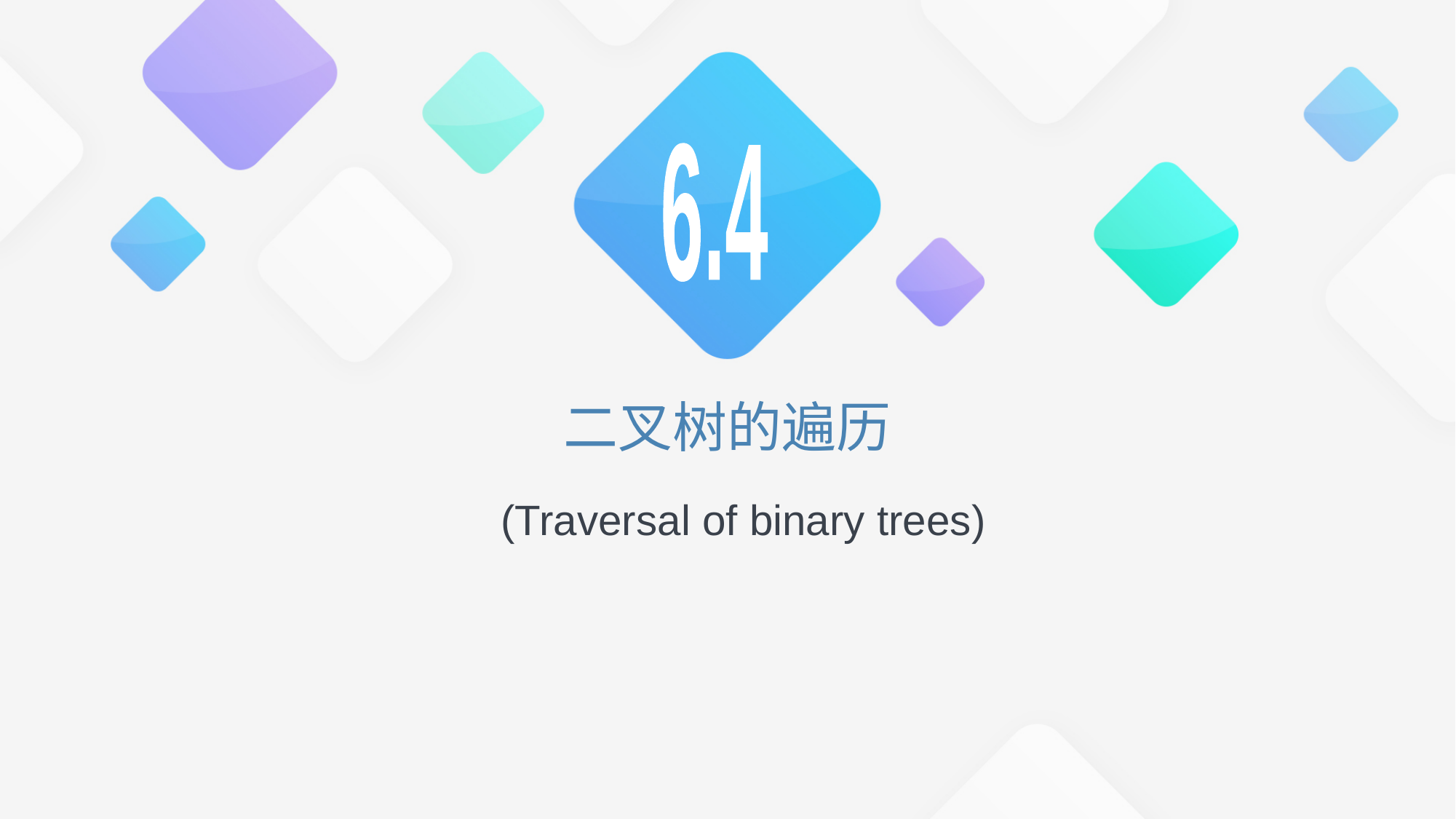

6.4

# 二叉树的遍历
(Traversal of binary trees)